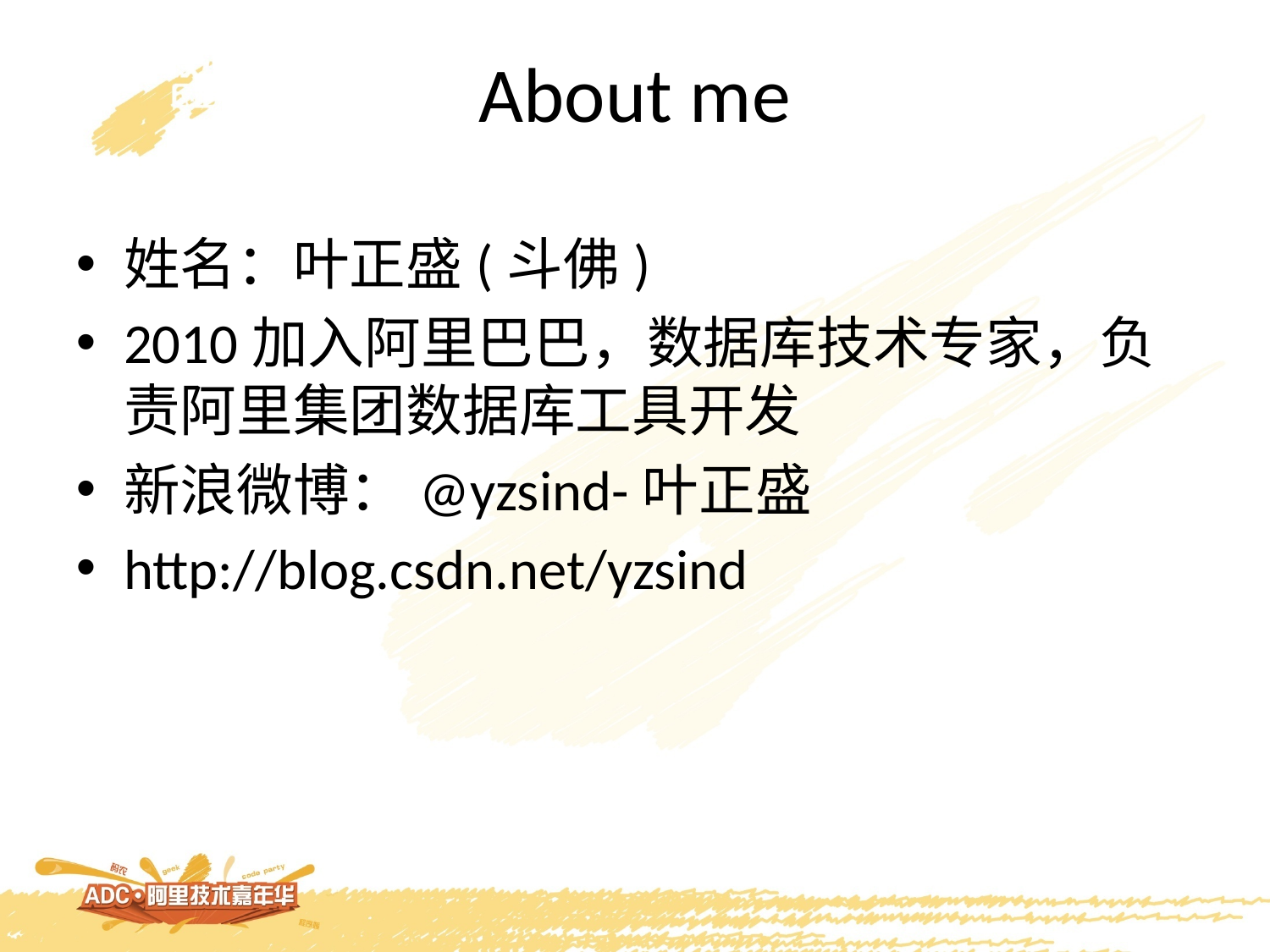

# About me
姓名：叶正盛(斗佛)
2010加入阿里巴巴，数据库技术专家，负责阿里集团数据库工具开发
新浪微博：@yzsind-叶正盛
http://blog.csdn.net/yzsind